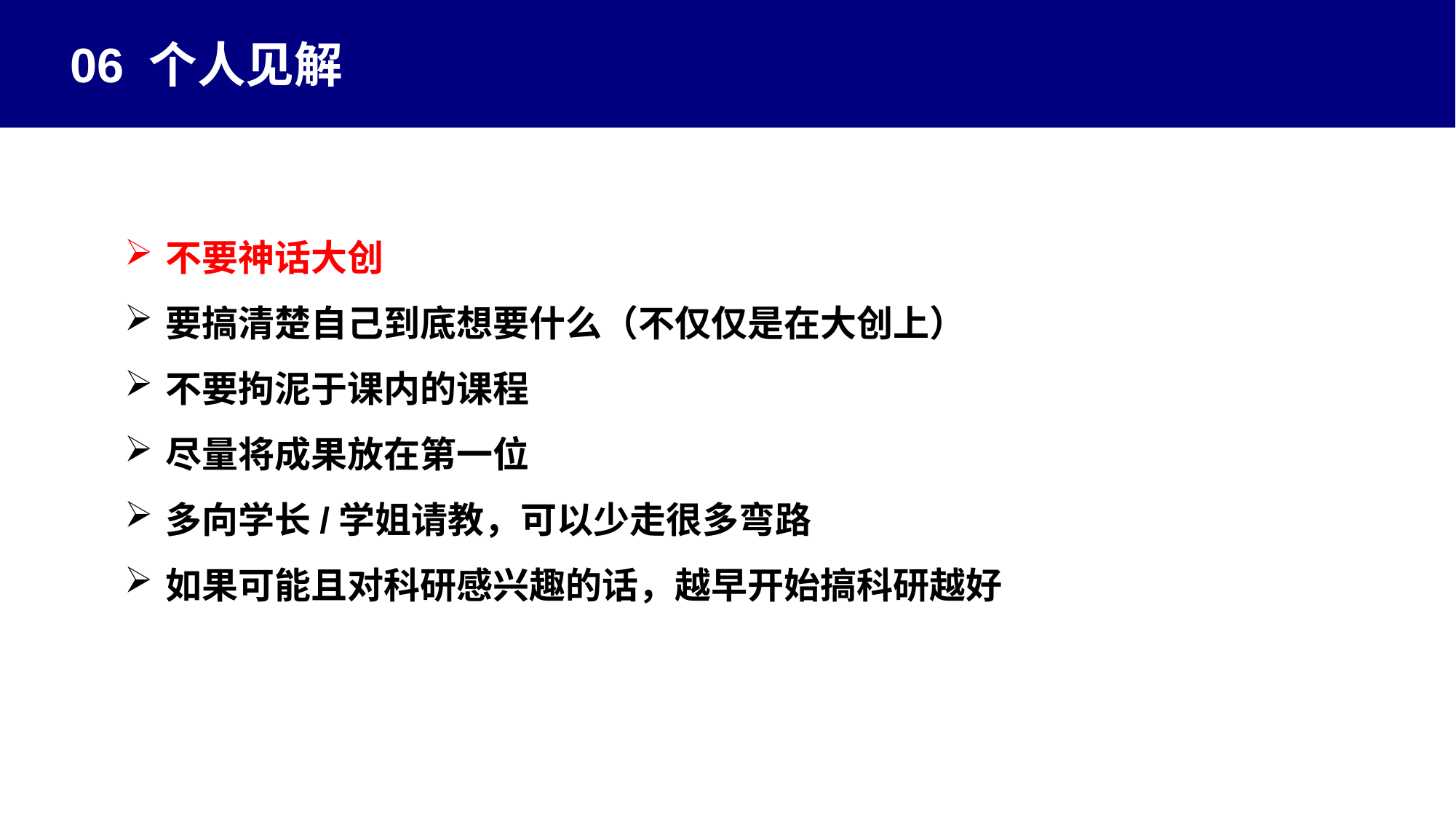

06 个人见解
不要神话大创
要搞清楚自己到底想要什么（不仅仅是在大创上）
不要拘泥于课内的课程
尽量将成果放在第一位
多向学长/学姐请教，可以少走很多弯路
如果可能且对科研感兴趣的话，越早开始搞科研越好

27